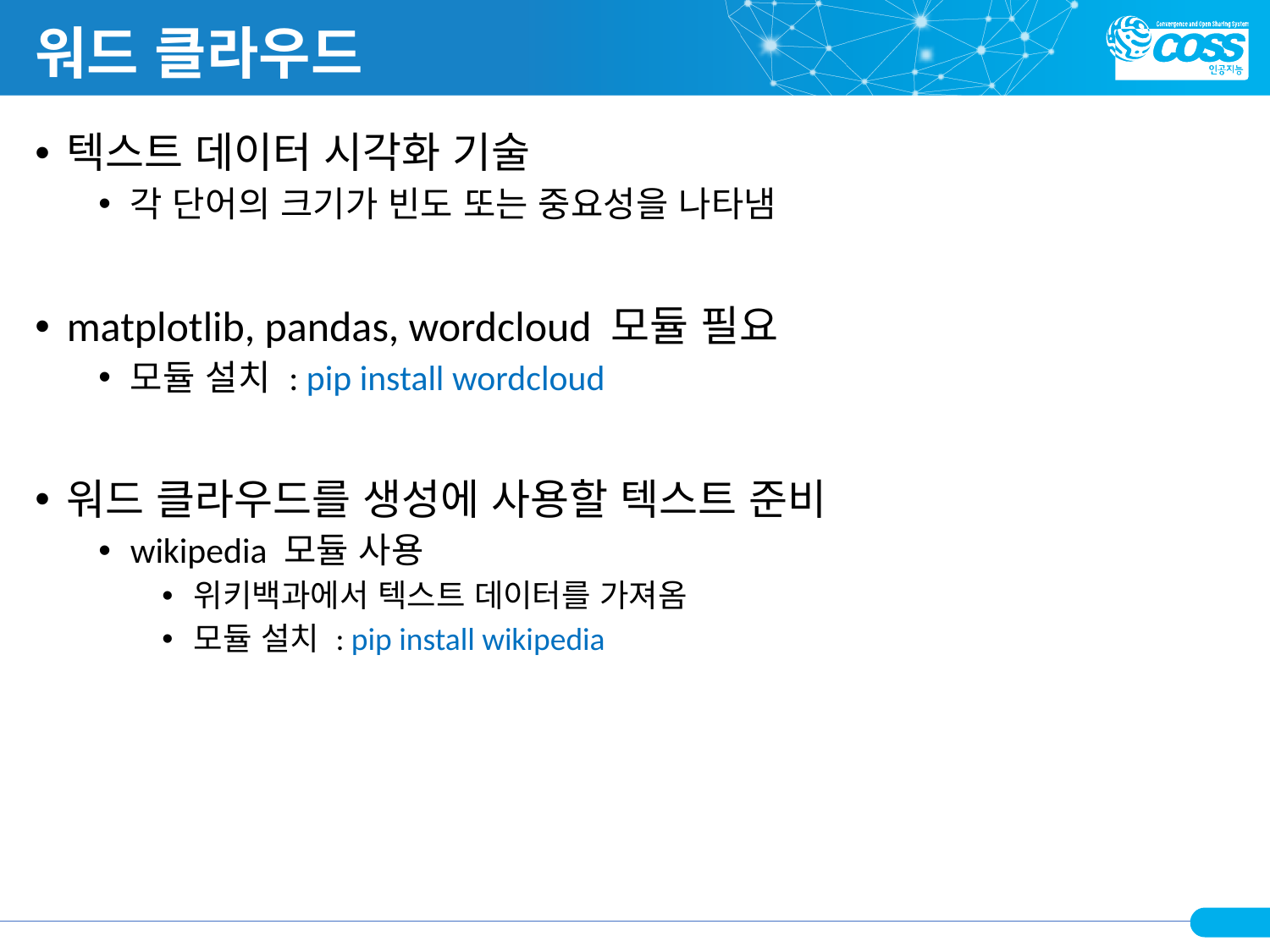

# 워드 클라우드
텍스트 데이터 시각화 기술
각 단어의 크기가 빈도 또는 중요성을 나타냄

matplotlib, pandas, wordcloud 모듈 필요
모듈 설치 : pip install wordcloud

워드 클라우드를 생성에 사용할 텍스트 준비
wikipedia 모듈 사용
위키백과에서 텍스트 데이터를 가져옴
모듈 설치 : pip install wikipedia